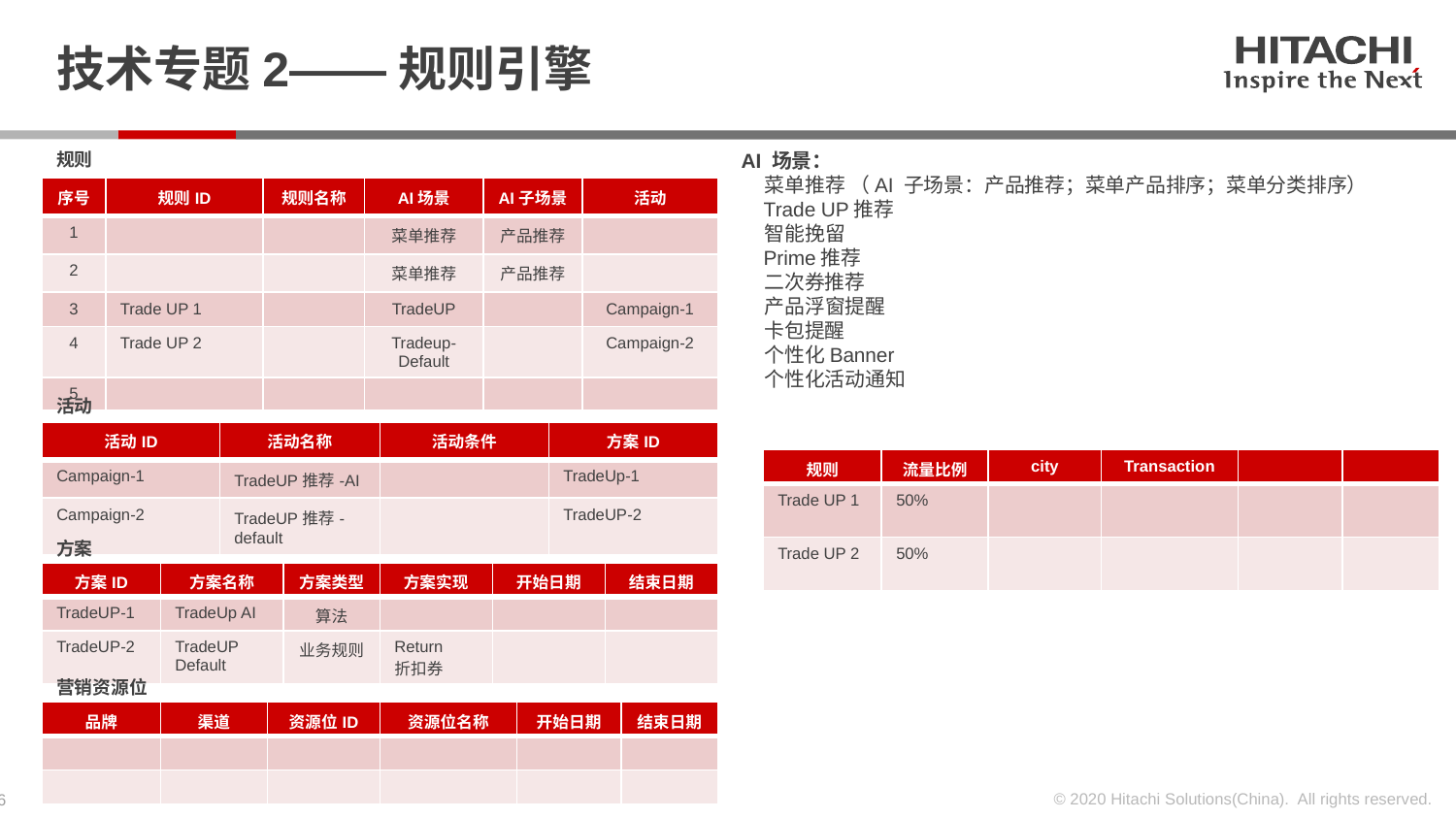

# 技术专题2——规则引擎
规则
AI 场景：
    菜单推荐 （AI 子场景：产品推荐；菜单产品排序；菜单分类排序）
    Trade UP推荐
    智能挽留
    Prime推荐
    二次券推荐
    产品浮窗提醒
    卡包提醒
    个性化Banner
    个性化活动通知

| 序号 | 规则ID | 规则名称 | AI场景 | AI子场景 | 活动 |
| --- | --- | --- | --- | --- | --- |
| 1 |  |  | 菜单推荐 | 产品推荐 |  |
| 2 |  |  | 菜单推荐 | 产品推荐 |  |
| 3 | Trade UP 1 |  | TradeUP |  | Campaign-1 |
| 4 | Trade UP 2 |  | Tradeup-Default |  | Campaign-2 |
| 5 |  |  |  |  |  |
活动
| 活动ID | 活动名称 | 活动条件 | 方案ID |
| --- | --- | --- | --- |
| Campaign-1 | TradeUP推荐-AI |  | TradeUp-1 |
| Campaign-2 | TradeUP推荐-default |  | TradeUP-2 |
| 规则 | 流量比例 | city | Transaction |  |  |
| --- | --- | --- | --- | --- | --- |
| Trade UP 1 | 50% |  |  |  |  |
| Trade UP 2 | 50% |  |  |  |  |
方案
| 方案ID | 方案名称 | 方案类型 | 方案实现 | 开始日期 | 结束日期 |
| --- | --- | --- | --- | --- | --- |
| TradeUP-1 | TradeUp AI | 算法 |  |  |  |
| TradeUP-2 | TradeUP Default | 业务规则 | Return 折扣券 |  |  |
营销资源位
| 品牌 | 渠道 | 资源位ID | 资源位名称 | 开始日期 | 结束日期 |
| --- | --- | --- | --- | --- | --- |
|  |  |  |  |  |  |
|  |  |  |  |  |  |